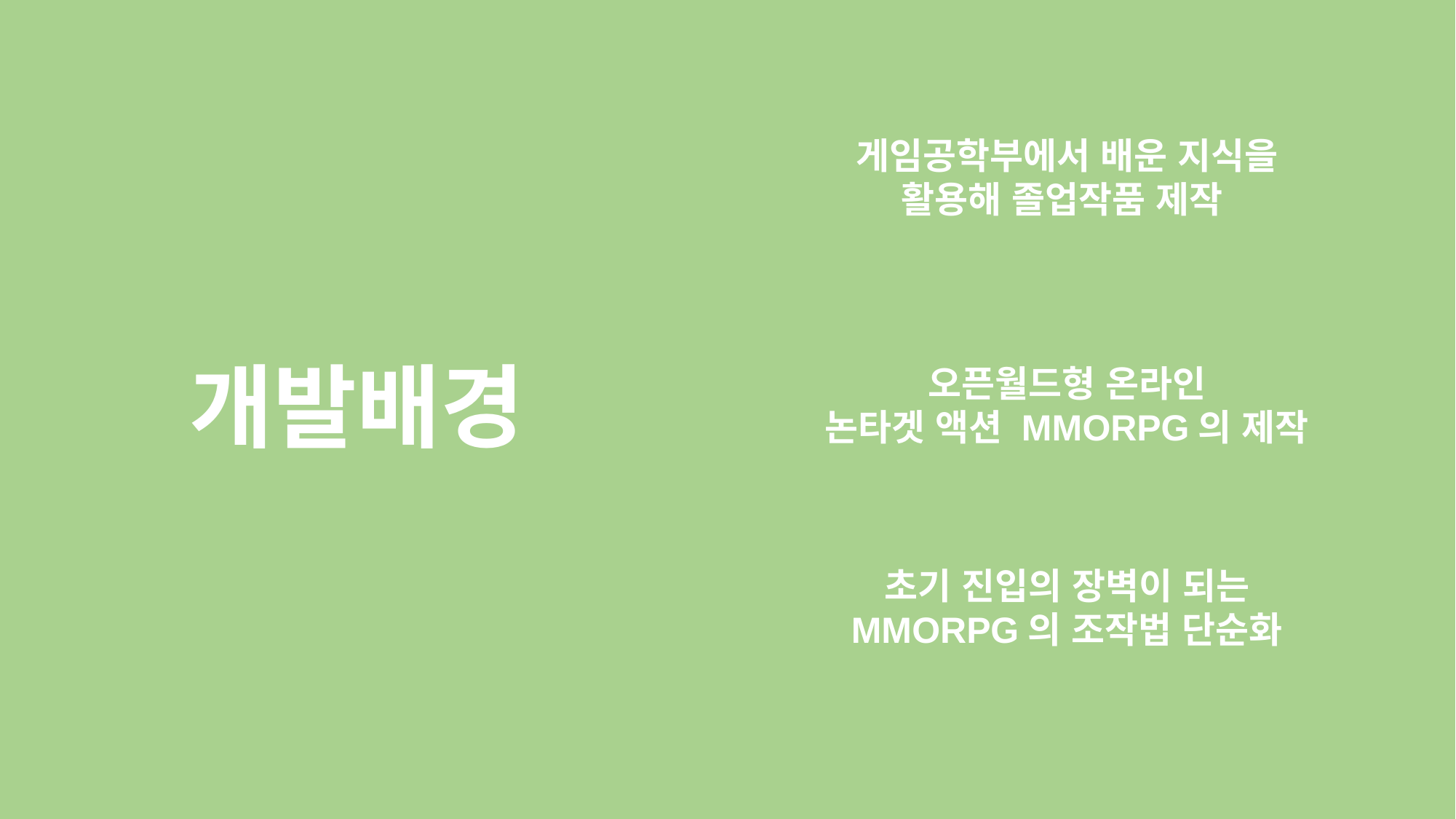

게임공학부에서 배운 지식을
활용해 졸업작품 제작
개발배경
오픈월드형 온라인
논타겟 액션 MMORPG의 제작
초기 진입의 장벽이 되는
MMORPG의 조작법 단순화